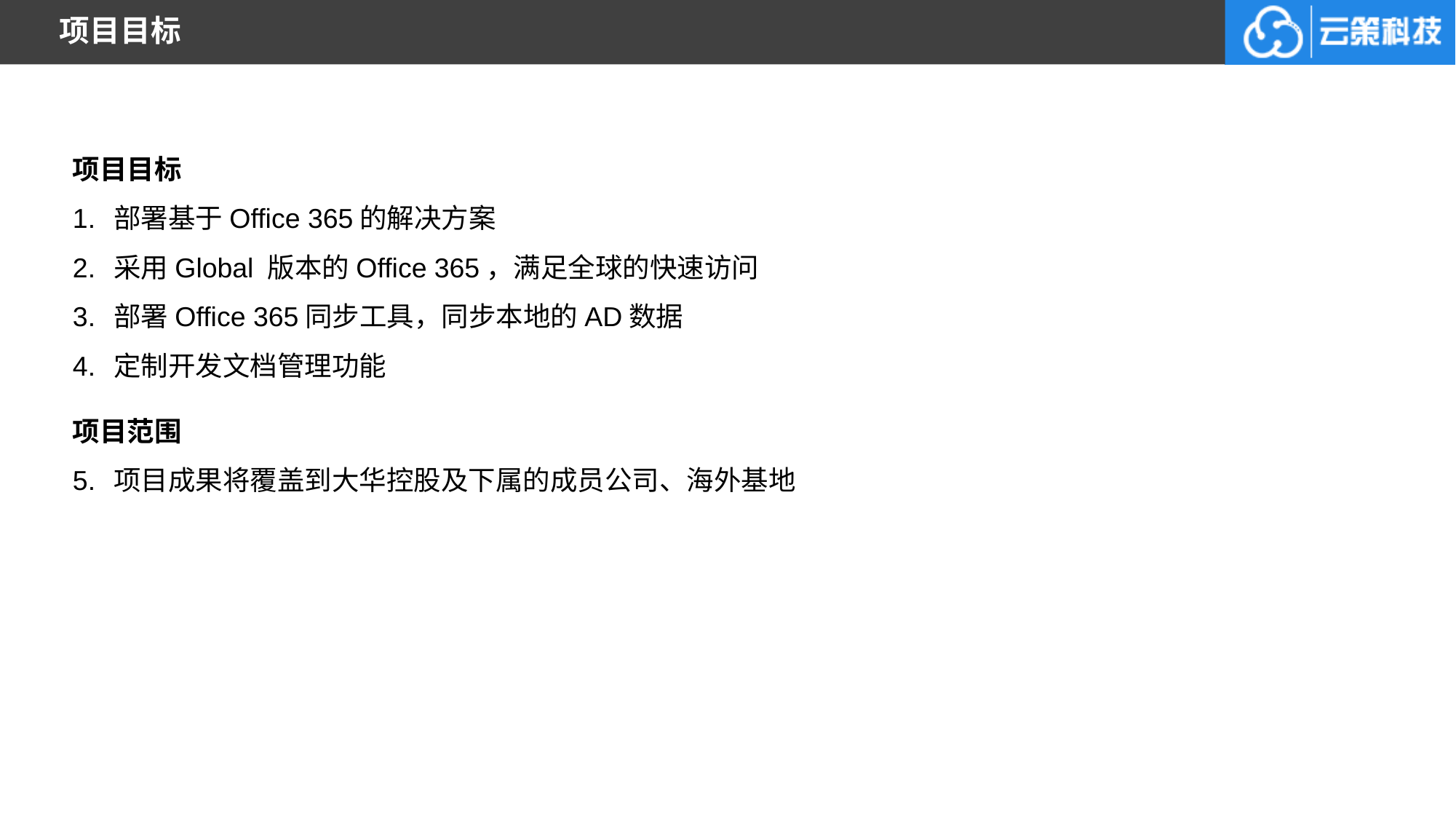

# 项目目标
项目目标
部署基于Office 365的解决方案
采用Global 版本的Office 365，满足全球的快速访问
部署Office 365同步工具，同步本地的AD数据
定制开发文档管理功能

项目范围
项目成果将覆盖到大华控股及下属的成员公司、海外基地